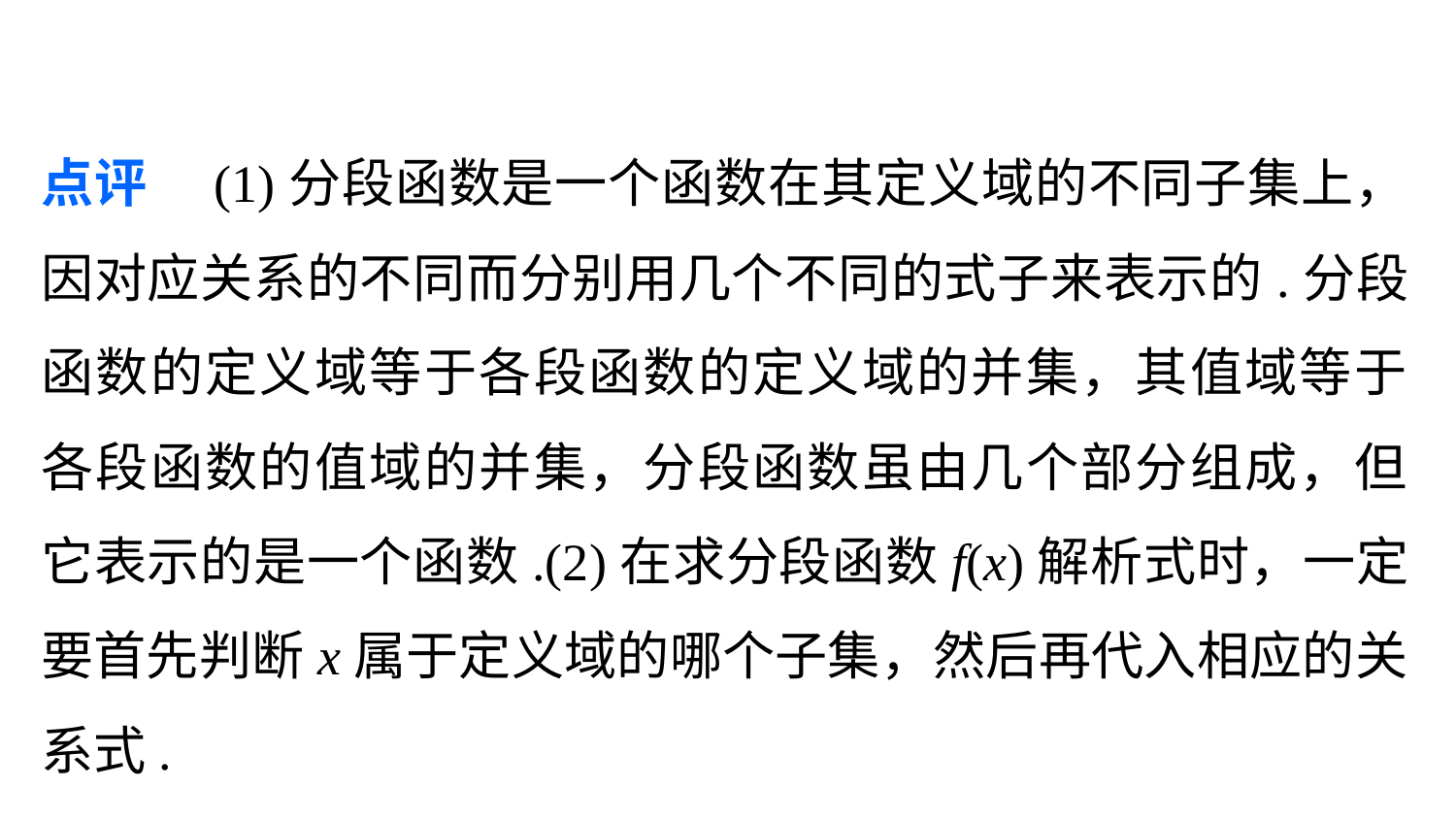

点评　(1)分段函数是一个函数在其定义域的不同子集上，因对应关系的不同而分别用几个不同的式子来表示的.分段函数的定义域等于各段函数的定义域的并集，其值域等于各段函数的值域的并集，分段函数虽由几个部分组成，但它表示的是一个函数.(2)在求分段函数f(x)解析式时，一定要首先判断x属于定义域的哪个子集，然后再代入相应的关系式.